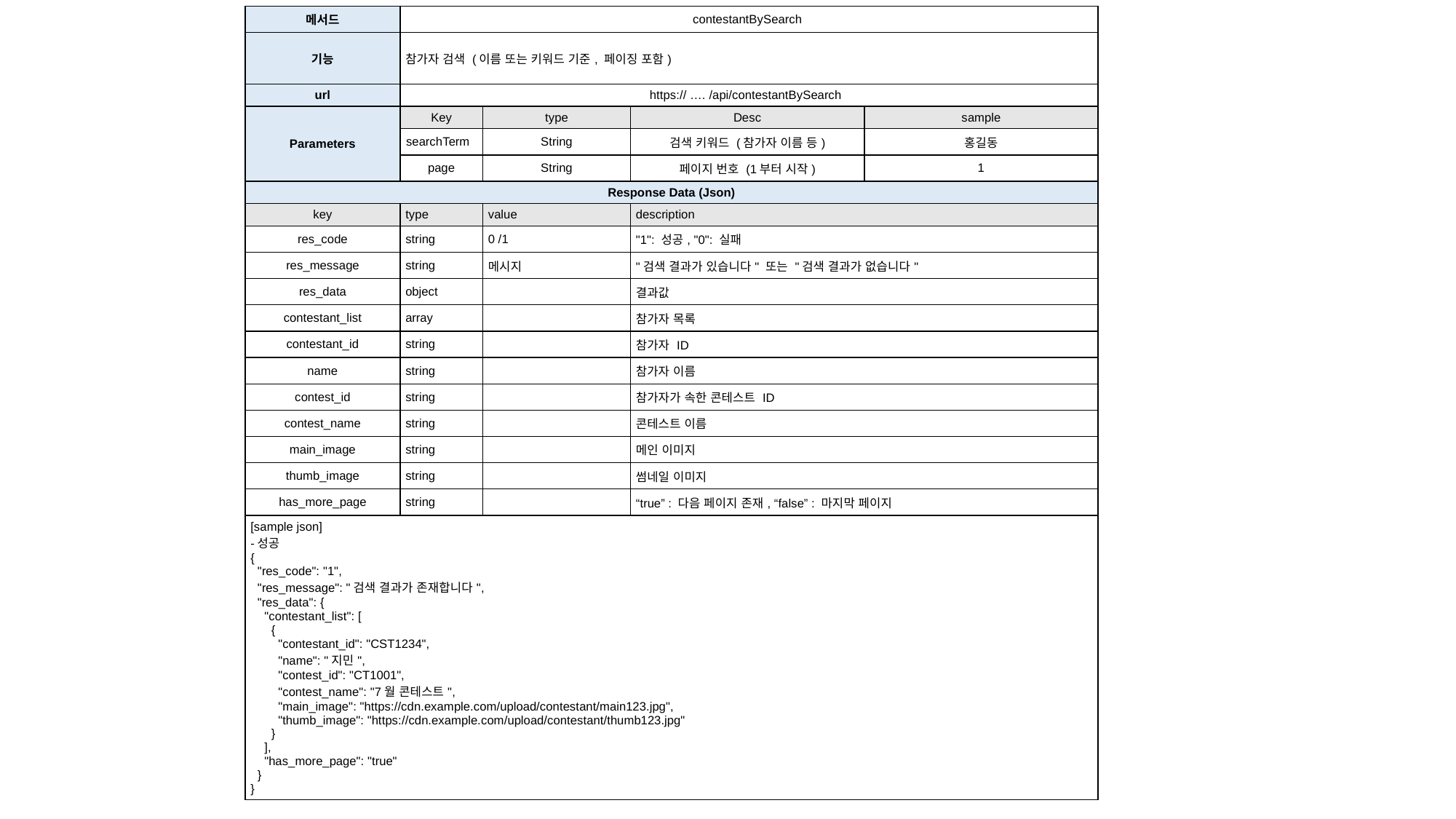

| 메서드 | contestantBySearch |  |  |  |
| --- | --- | --- | --- | --- |
| 기능 | 참가자 검색 (이름 또는 키워드 기준, 페이징 포함) |  |  |  |
| url | https:// …. /api/contestantBySearch |  |  |  |
| Parameters | Key | type | Desc | sample |
|  | searchTerm | String | 검색 키워드 (참가자 이름 등) | 홍길동 |
|  | page | String | 페이지 번호 (1부터 시작) | 1 |
| Response Data (Json) |  |  |  |  |
| key | type | value | description |  |
| res\_code | string | 0 /1 | "1": 성공, "0": 실패 |  |
| res\_message | string | 메시지 | "검색 결과가 있습니다" 또는 "검색 결과가 없습니다" |  |
| res\_data | object |  | 결과값 |  |
| contestant\_list | array |  | 참가자 목록 |  |
| contestant\_id | string |  | 참가자 ID |  |
| name | string |  | 참가자 이름 |  |
| contest\_id | string |  | 참가자가 속한 콘테스트 ID |  |
| contest\_name | string |  | 콘테스트 이름 |  |
| main\_image | string |  | 메인 이미지 |  |
| thumb\_image | string |  | 썸네일 이미지 |  |
| has\_more\_page | string |  | “true” : 다음 페이지 존재, “false” : 마지막 페이지 |  |
| [sample json] -성공 { "res\_code": "1", "res\_message": "검색 결과가 존재합니다", "res\_data": { "contestant\_list": [ { "contestant\_id": "CST1234", "name": "지민", "contest\_id": "CT1001", "contest\_name": "7월 콘테스트", "main\_image": "https://cdn.example.com/upload/contestant/main123.jpg", "thumb\_image": "https://cdn.example.com/upload/contestant/thumb123.jpg" } ], "has\_more\_page": "true" } } |  |  |  |  |